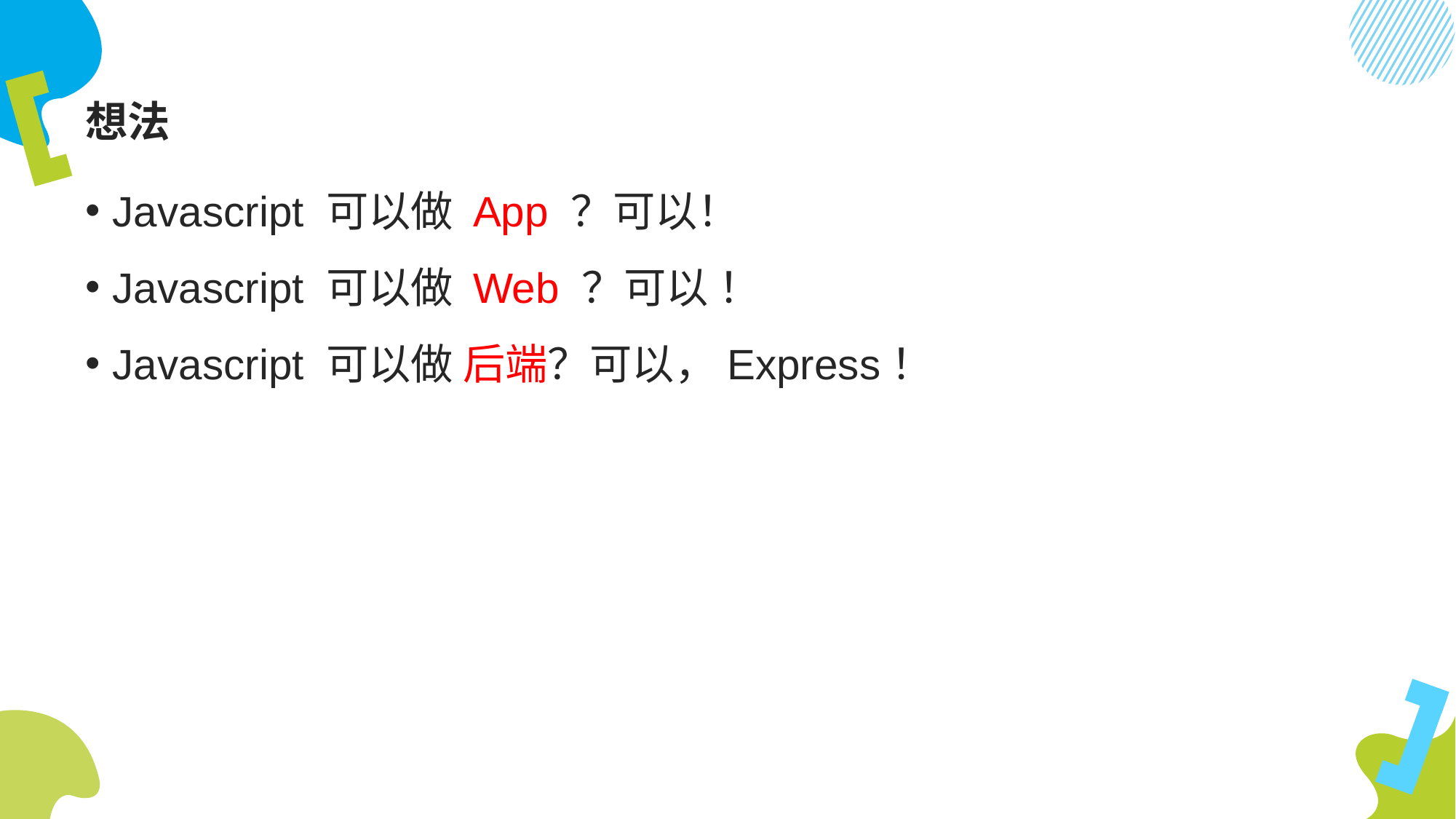

# 想法
Javascript 可以做 App ？可以！
Javascript 可以做 Web ？可以 ！
Javascript 可以做 后端？可以，Express！